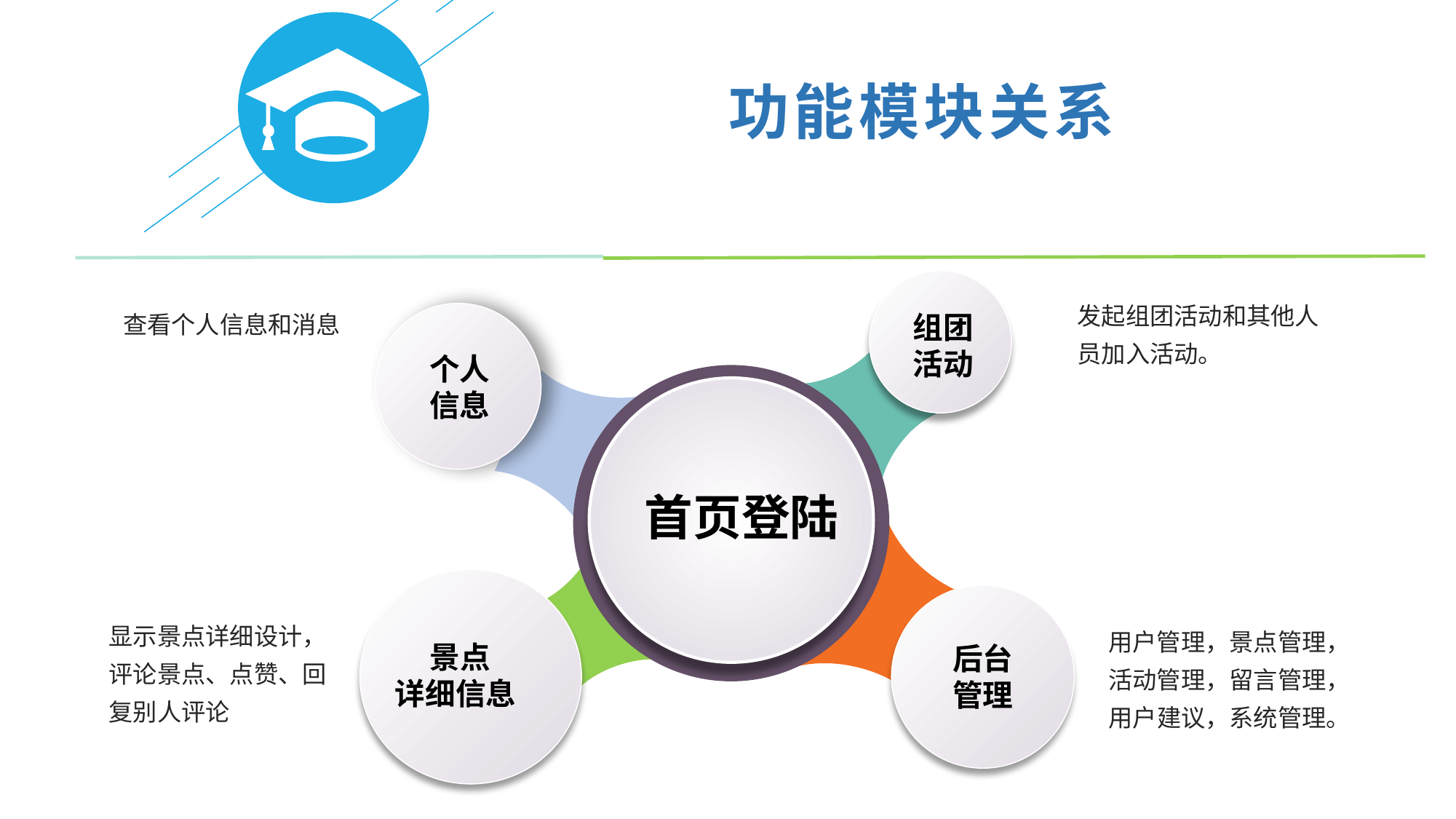

功能模块关系

发起组团活动和其他人员加入活动。
查看个人信息和消息

组团活动
个人信息

首页登陆

显示景点详细设计，评论景点、点赞、回复别人评论
用户管理，景点管理，活动管理，留言管理，用户建议，系统管理。
    景点
详细信息

后台管理